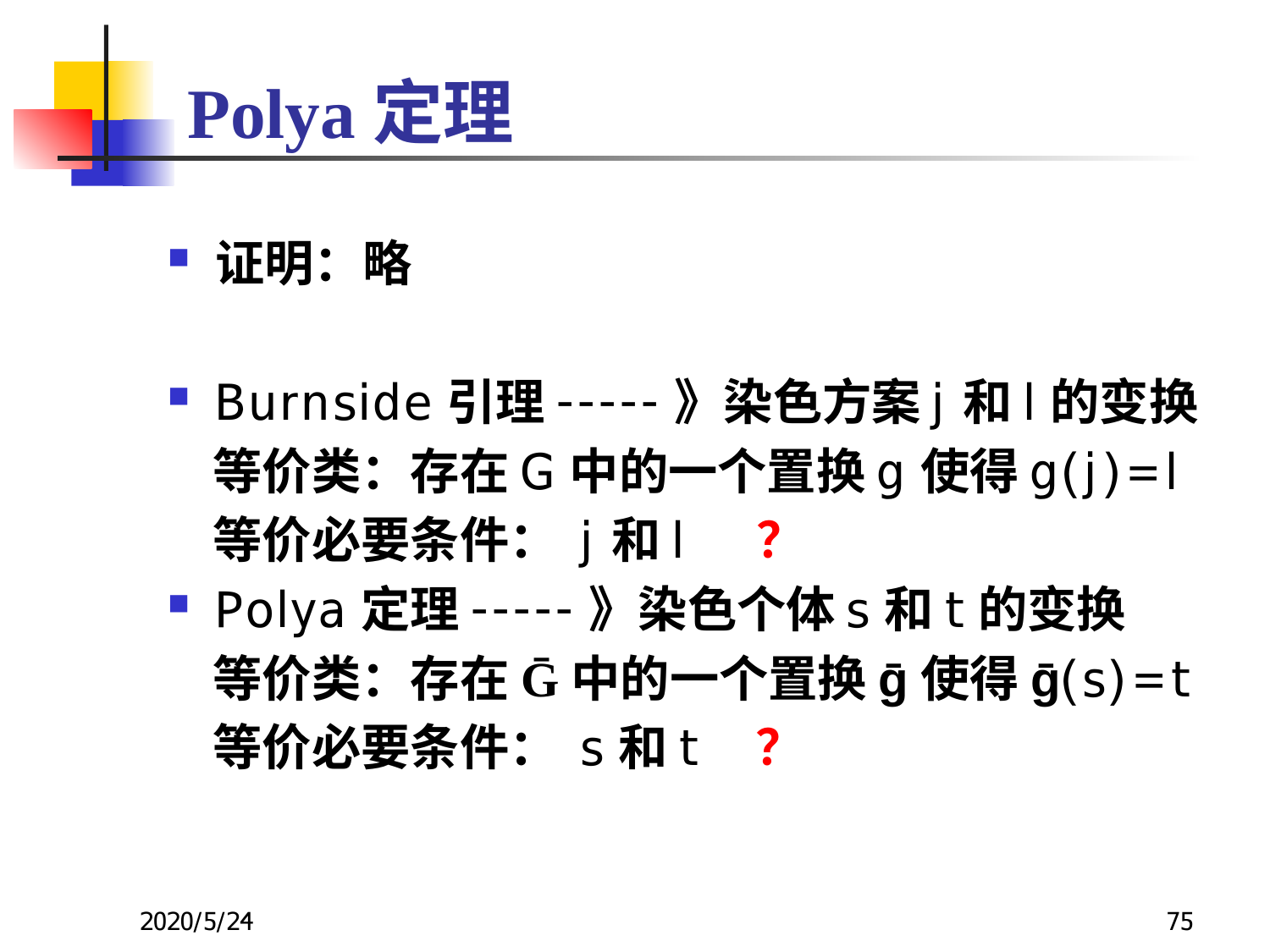

# Polya定理
证明：略

Burnside引理-----》染色方案j和l的变换
   等价类：存在G中的一个置换g使得g(j)=l
   等价必要条件： j和l    ？
Polya定理-----》染色个体s和t的变换
   等价类：存在Ḡ中的一个置换ḡ使得ḡ(s)=t
   等价必要条件： s和t   ？

2020/5/24
75